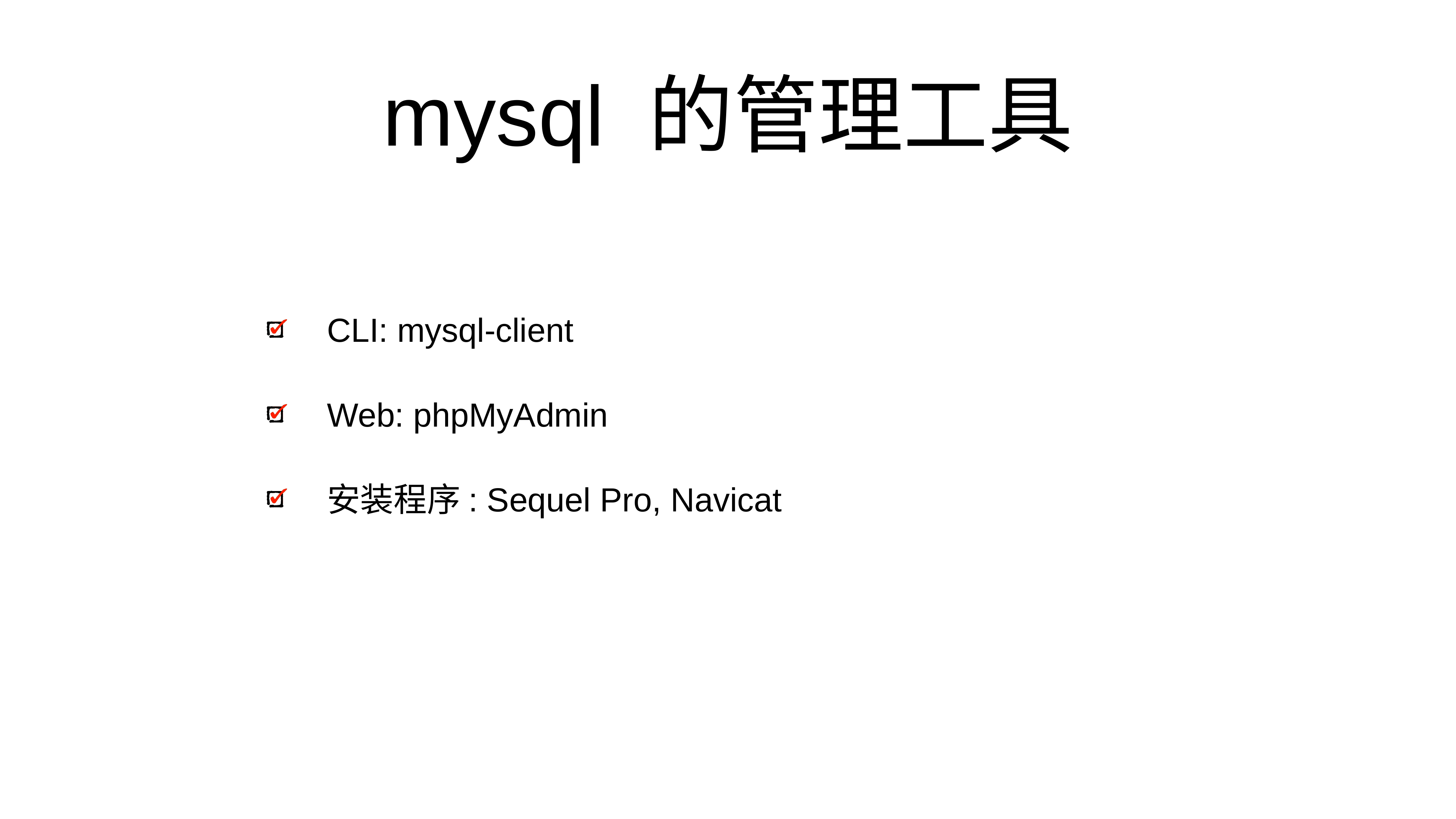

# mysql 的管理工具
CLI: mysql-client
Web: phpMyAdmin
安装程序: Sequel Pro, Navicat